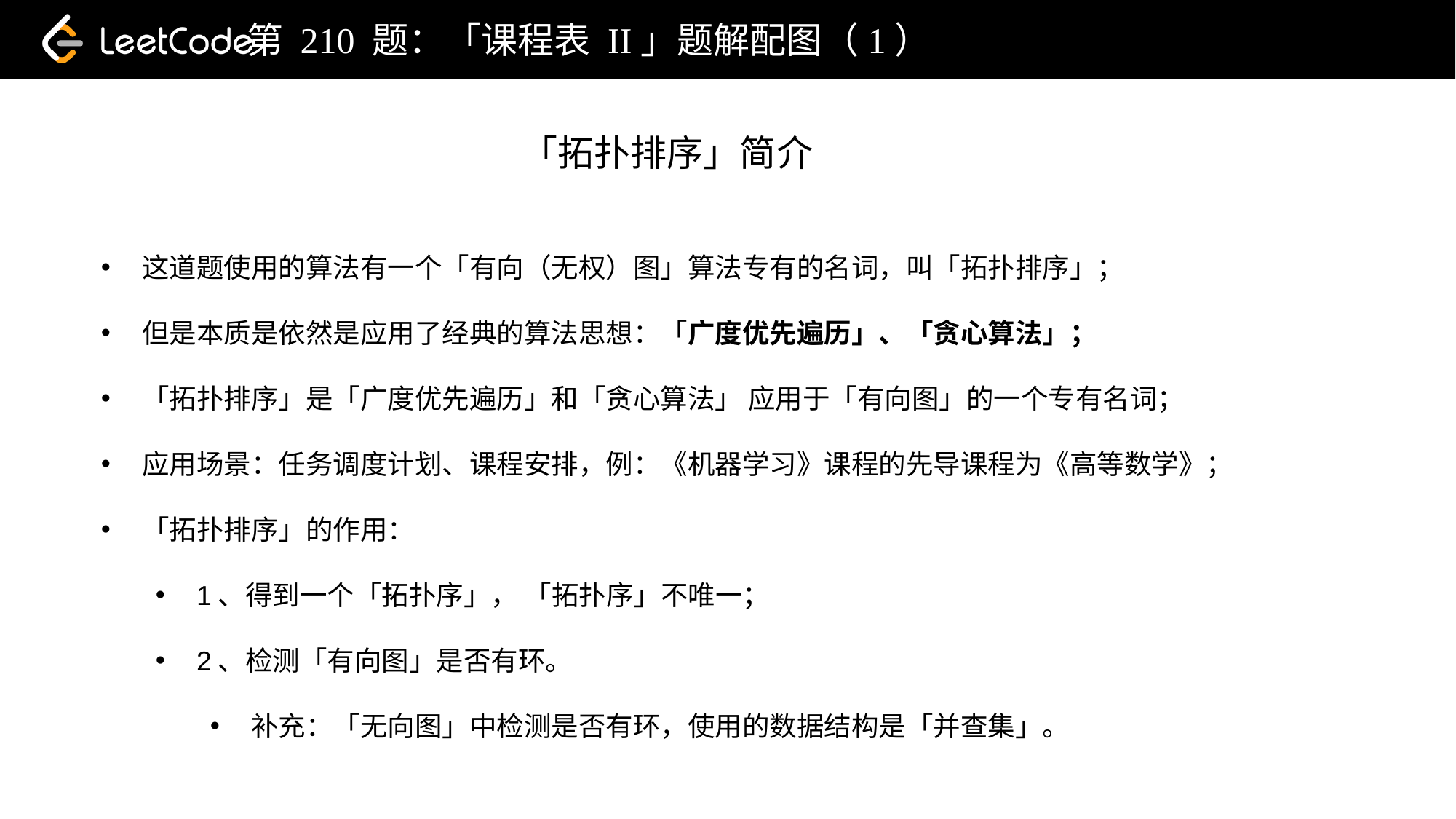

第 210 题：「课程表 II」题解配图（1）
「拓扑排序」简介
这道题使用的算法有一个「有向（无权）图」算法专有的名词，叫「拓扑排序」；
但是本质是依然是应用了经典的算法思想：「广度优先遍历」、「贪心算法」；
「拓扑排序」是「广度优先遍历」和「贪心算法」 应用于「有向图」的一个专有名词；
应用场景：任务调度计划、课程安排，例：《机器学习》课程的先导课程为《高等数学》；
「拓扑排序」的作用：
1、得到一个「拓扑序」， 「拓扑序」不唯一；
2、检测「有向图」是否有环。
补充：「无向图」中检测是否有环，使用的数据结构是「并查集」。